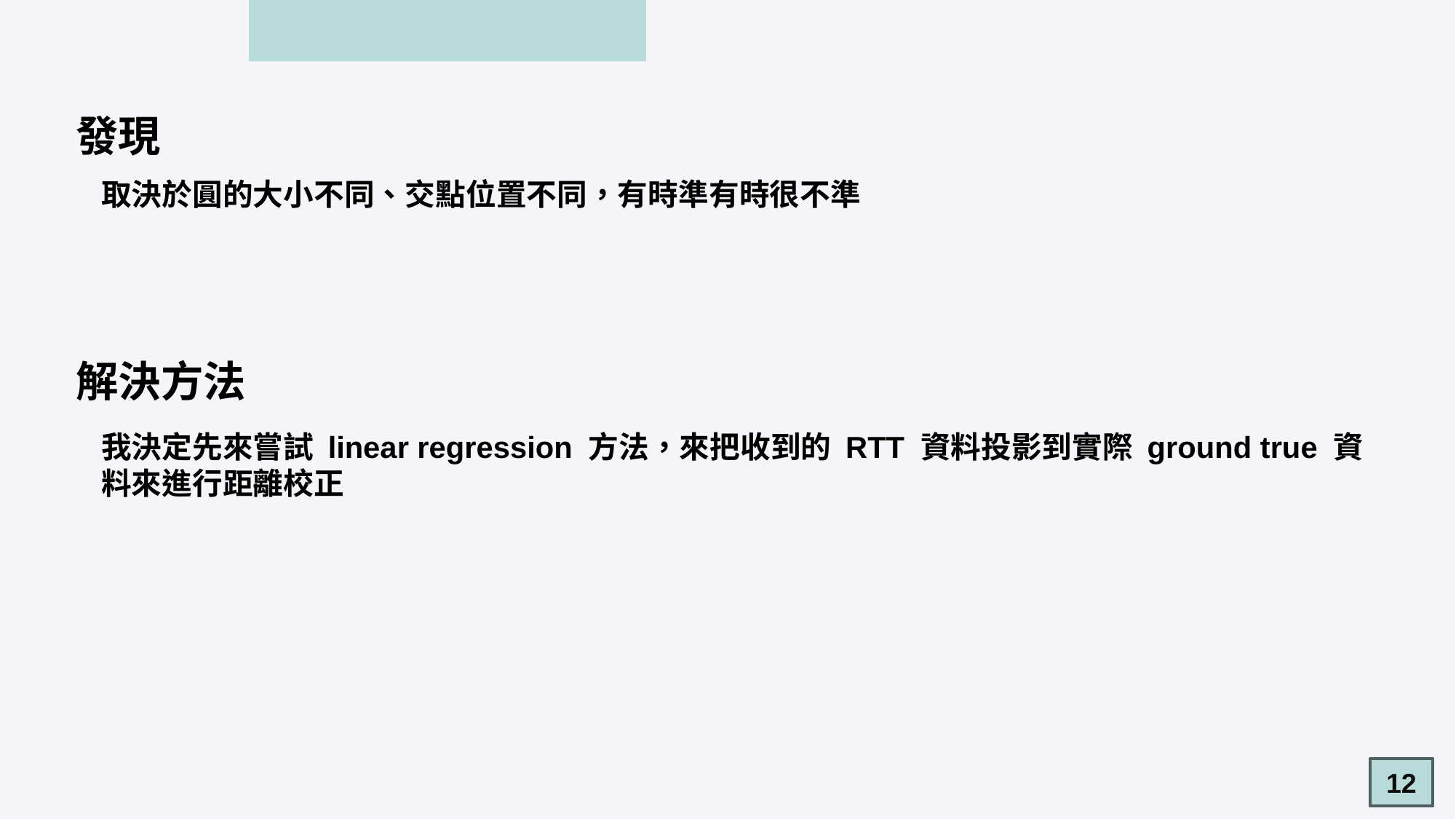

# 發現
取決於圓的大小不同、交點位置不同，有時準有時很不準
解決方法
我決定先來嘗試 linear regression 方法，來把收到的 RTT 資料投影到實際 ground true 資料來進行距離校正
12